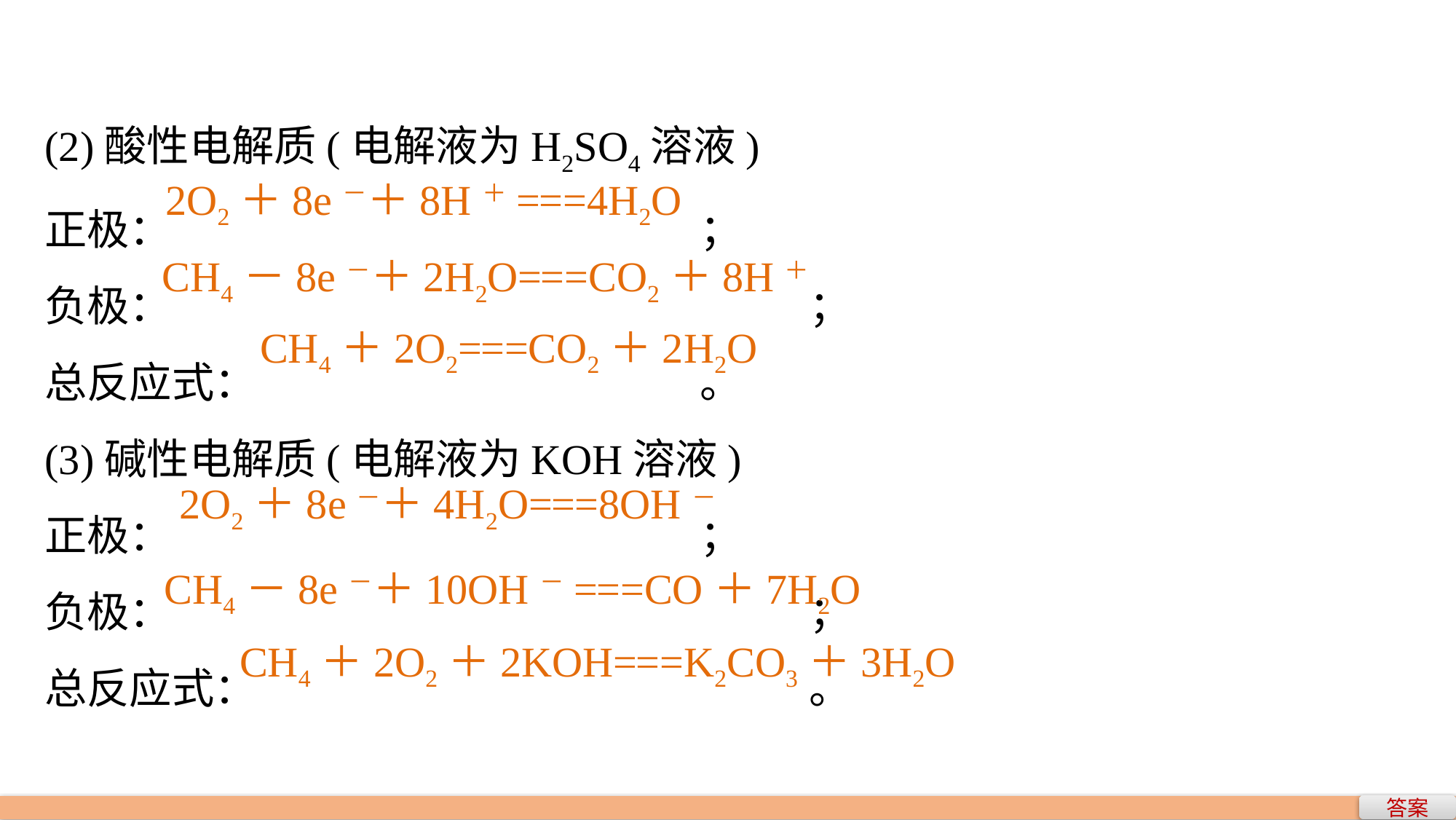

(2)酸性电解质(电解液为H2SO4溶液)
正极：					；
负极：						；
总反应式：					。
(3)碱性电解质(电解液为KOH溶液)
正极：					；
负极：						；
总反应式：						。
2O2＋8e－＋8H＋===4H2O
CH4－8e－＋2H2O===CO2＋8H＋
CH4＋2O2===CO2＋2H2O
2O2＋8e－＋4H2O===8OH－
CH4－8e－＋10OH－===CO＋7H2O
CH4＋2O2＋2KOH===K2CO3＋3H2O
答案